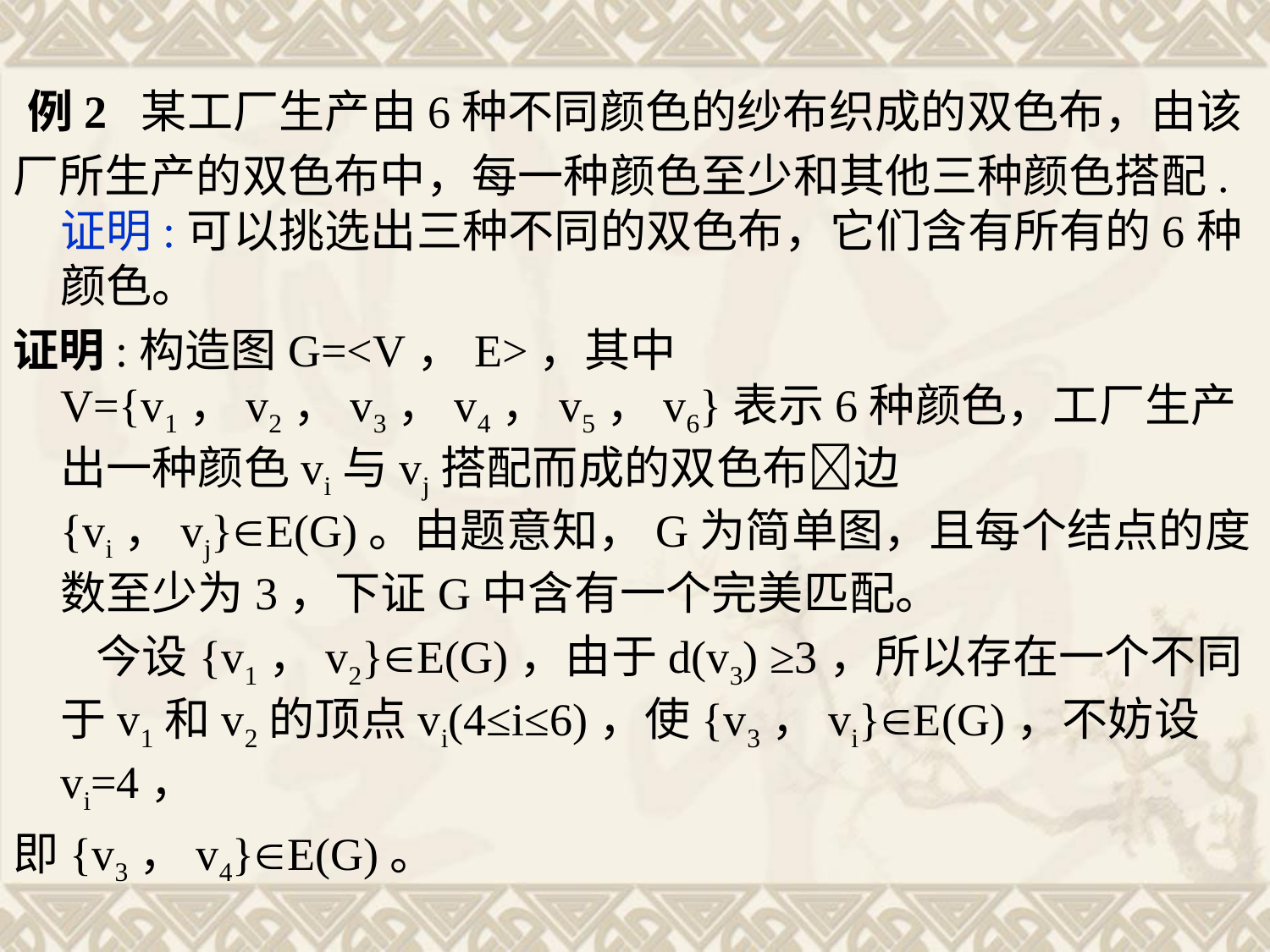

例2  某工厂生产由6种不同颜色的纱布织成的双色布，由该
厂所生产的双色布中，每一种颜色至少和其他三种颜色搭配.证明:可以挑选出三种不同的双色布，它们含有所有的6种颜色。
证明:构造图G=<V，E>，其中V={v1，v2，v3，v4，v5，v6}表示6种颜色，工厂生产出一种颜色vi与vj搭配而成的双色布⇔边{vi，vj}∈E(G)。由题意知，G为简单图，且每个结点的度数至少为3，下证G中含有一个完美匹配。
       今设{v1，v2}∈E(G)，由于d(v3) ≥3，所以存在一个不同于v1和v2的顶点vi(4≤i≤6)，使{v3，vi}∈E(G)，不妨设vi=4，
即{v3，v4}∈E(G)。